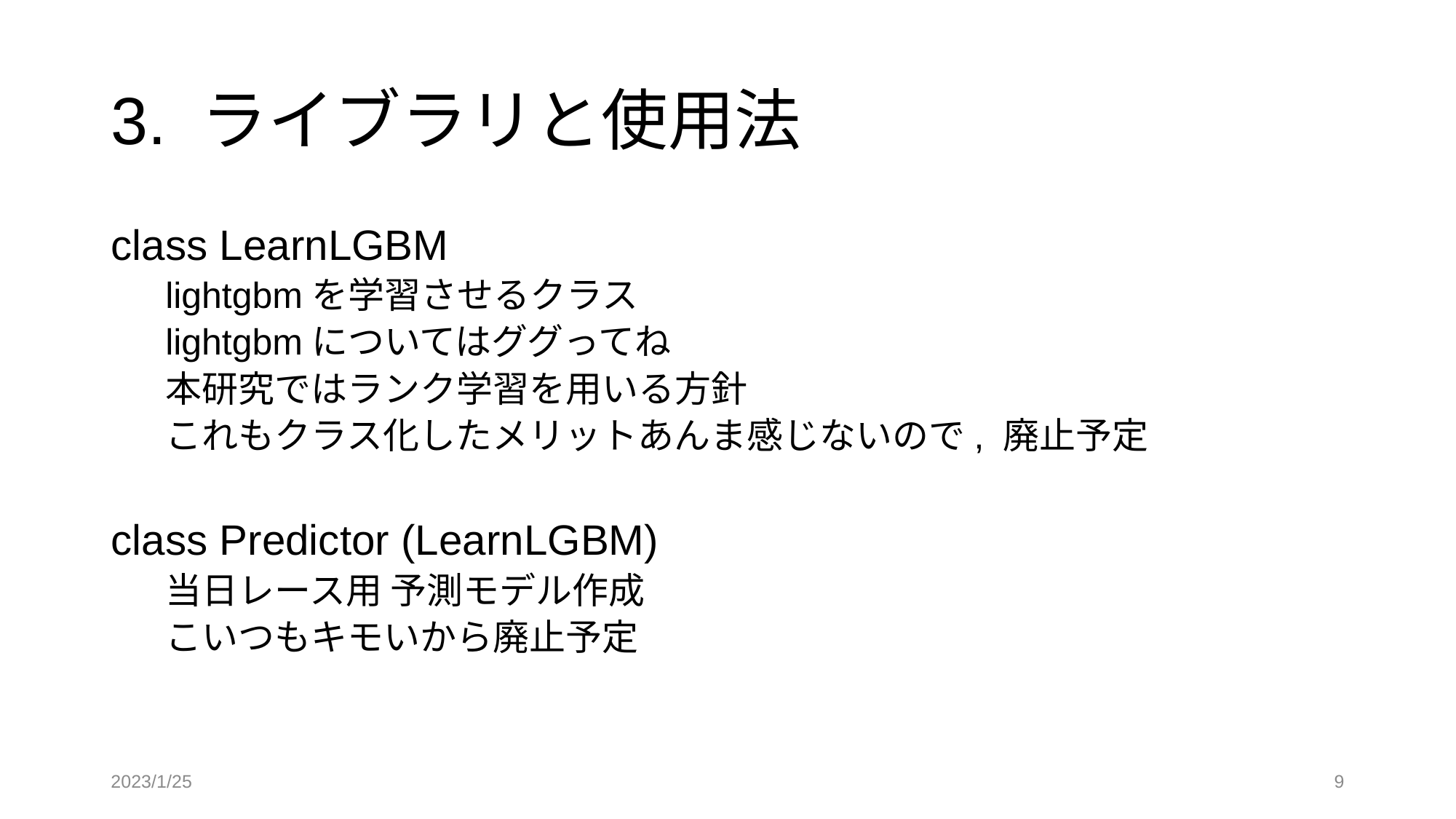

# 3. ライブラリと使用法
class LearnLGBM
lightgbmを学習させるクラス
lightgbmについてはググってね
本研究ではランク学習を用いる方針
これもクラス化したメリットあんま感じないので, 廃止予定

class Predictor (LearnLGBM)
当日レース用 予測モデル作成
こいつもキモいから廃止予定

2023/1/25
9